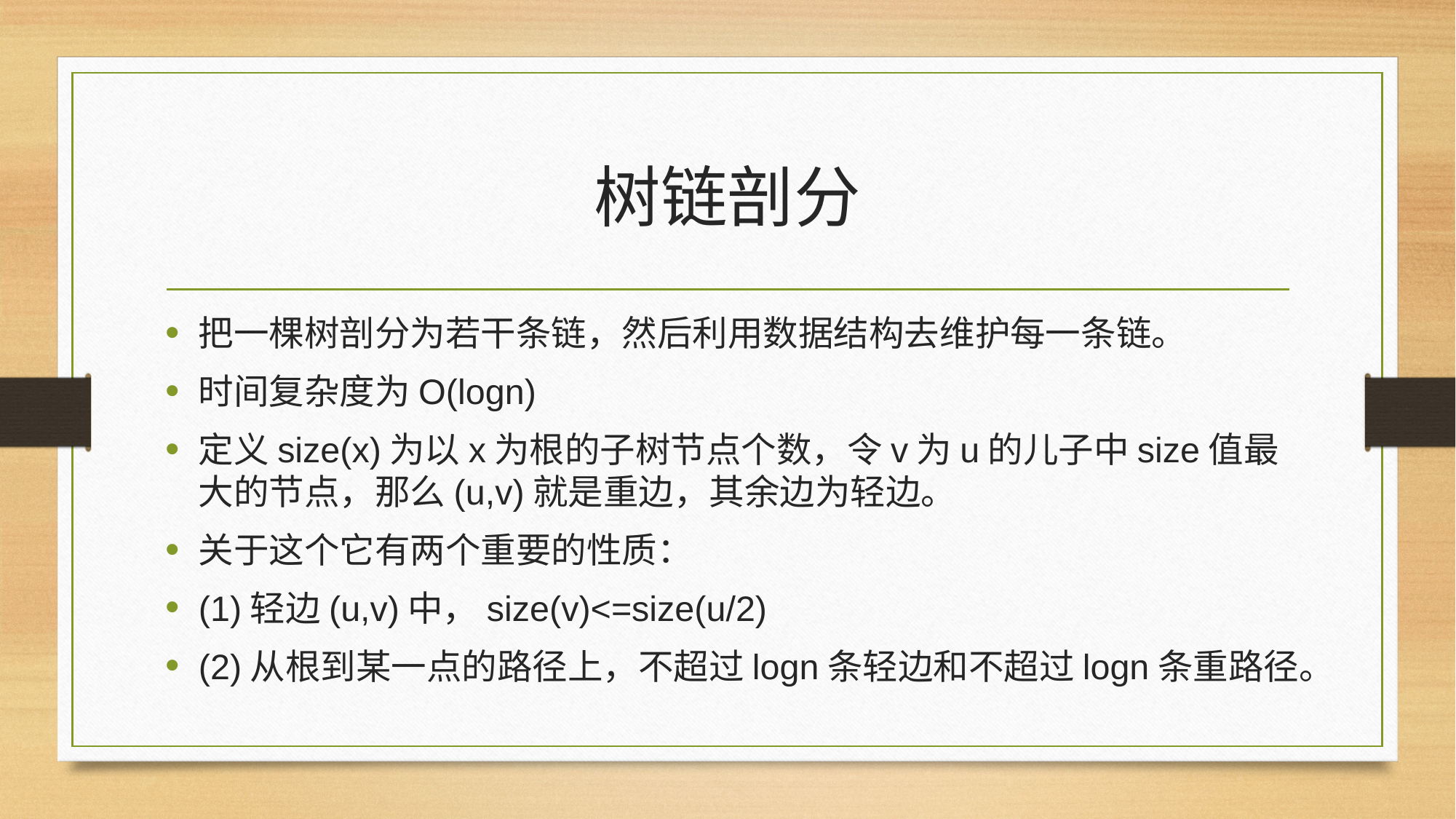

# 树链剖分
把一棵树剖分为若干条链，然后利用数据结构去维护每一条链。
时间复杂度为O(logn)
定义size(x)为以x为根的子树节点个数，令v为u的儿子中size值最大的节点，那么(u,v)就是重边，其余边为轻边。
关于这个它有两个重要的性质：
(1)轻边(u,v)中，size(v)<=size(u/2)
(2)从根到某一点的路径上，不超过logn条轻边和不超过logn条重路径。